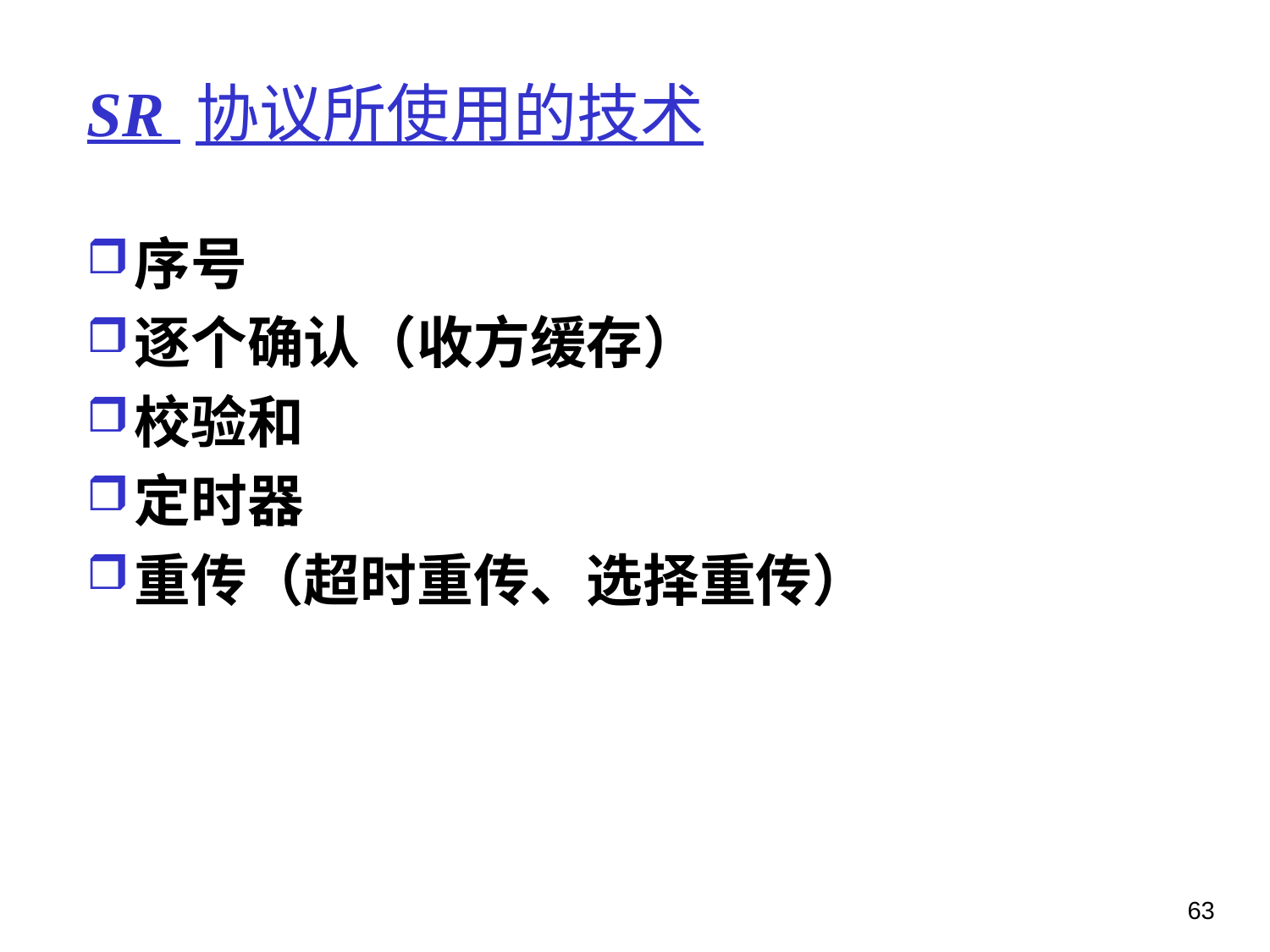

# SR 协议所使用的技术
序号
逐个确认（收方缓存）
校验和
定时器
重传（超时重传、选择重传）
63